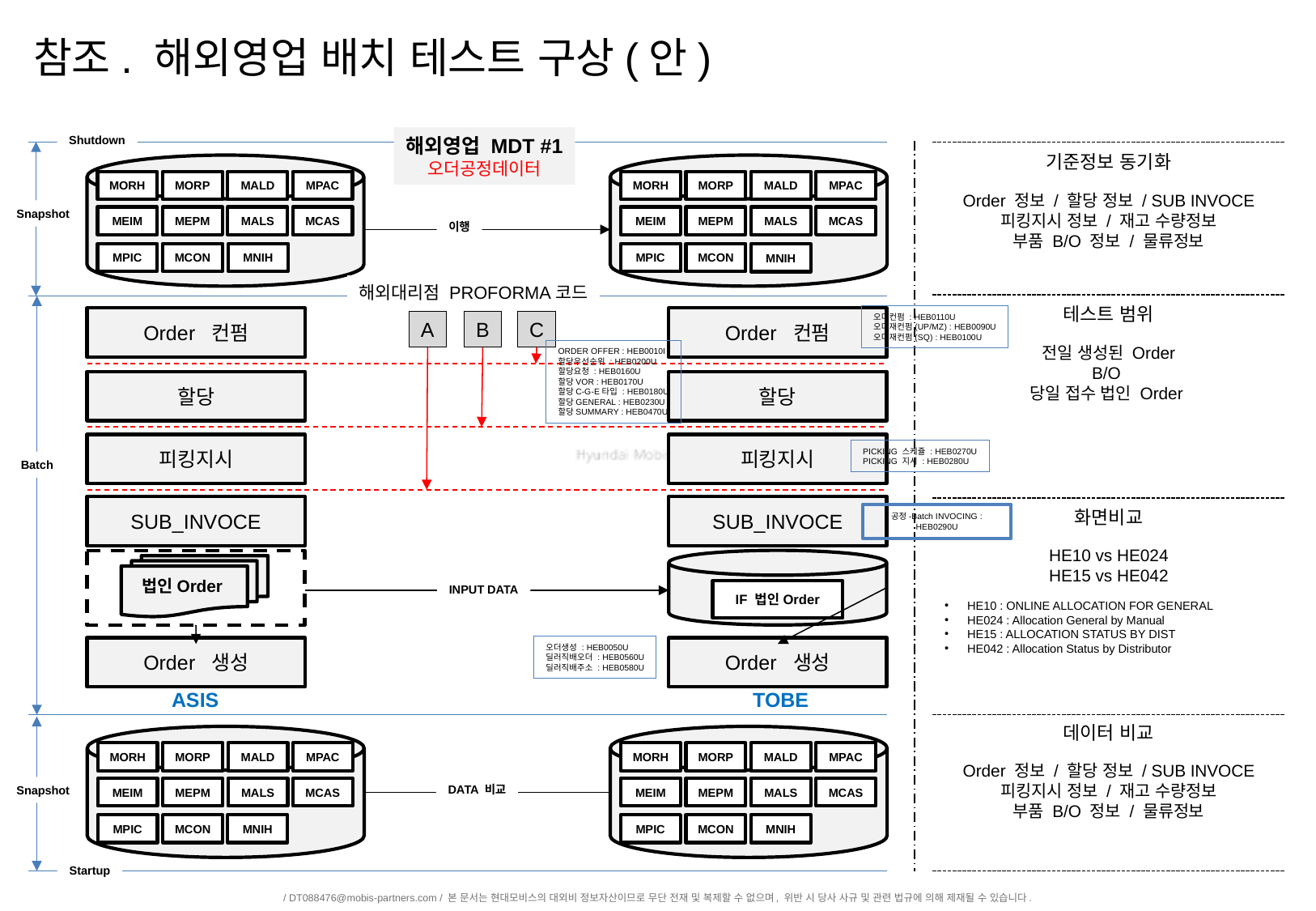

참조. 해외영업 배치 테스트 구상(안)
Shutdown
해외영업 MDT #1
오더공정데이터
기준정보 동기화

MORH
MORP
MALD
MPAC
MORH
MORP
MALD
MPAC
Order 정보 / 할당 정보 / SUB INVOCE
피킹지시 정보 / 재고 수량정보
부품 B/O 정보 / 물류정보
Snapshot
MEIM
MEPM
MALS
MCAS
MEIM
MEPM
MALS
MCAS
이행
MPIC
MCON
MNIH
MPIC
MCON
MNIH
해외대리점 PROFORMA코드
테스트 범위
오더컨펌 : HEB0110U
오더재컨펌(UP/MZ) : HEB0090U
오더재컨펌(SQ) : HEB0100U
Order  컨펌
Order  컨펌
A
B
C
전일 생성된 Order
B/O
당일 접수 법인 Order
ORDER OFFER : HEB0010I
할당우선순위 : HEB0200U
할당요청 : HEB0160U
할당VOR : HEB0170U
할당C-G-E타입 : HEB0180U
할당GENERAL : HEB0230U
할당SUMMARY : HEB0470U
할당
할당
피킹지시
피킹지시
PICKING 스케쥴 : HEB0270U
PICKING 지시 : HEB0280U
Batch
SUB_INVOCE
SUB_INVOCE
화면비교
공정-Batch INVOCING : HEB0290U
HE10 vs HE024
HE15 vs HE042

법인Order
INPUT DATA
IF 법인Order
HE10 : ONLINE ALLOCATION FOR GENERAL
HE024 : Allocation General by Manual
HE15 : ALLOCATION STATUS BY DIST
HE042 : Allocation Status by Distributor
오더생성 : HEB0050U
딜러직배오더 : HEB0560U
딜러직배주소 : HEB0580U
Order  생성
Order  생성
ASIS
TOBE
데이터 비교

MORH
MORP
MALD
MPAC
MORH
MORP
MALD
MPAC
Order 정보 / 할당 정보 / SUB INVOCE
피킹지시 정보 / 재고 수량정보
부품 B/O 정보 / 물류정보

DATA 비교
Snapshot
MEIM
MEPM
MALS
MCAS
MEIM
MEPM
MALS
MCAS
MPIC
MCON
MNIH
MPIC
MCON
MNIH
Startup
첨부